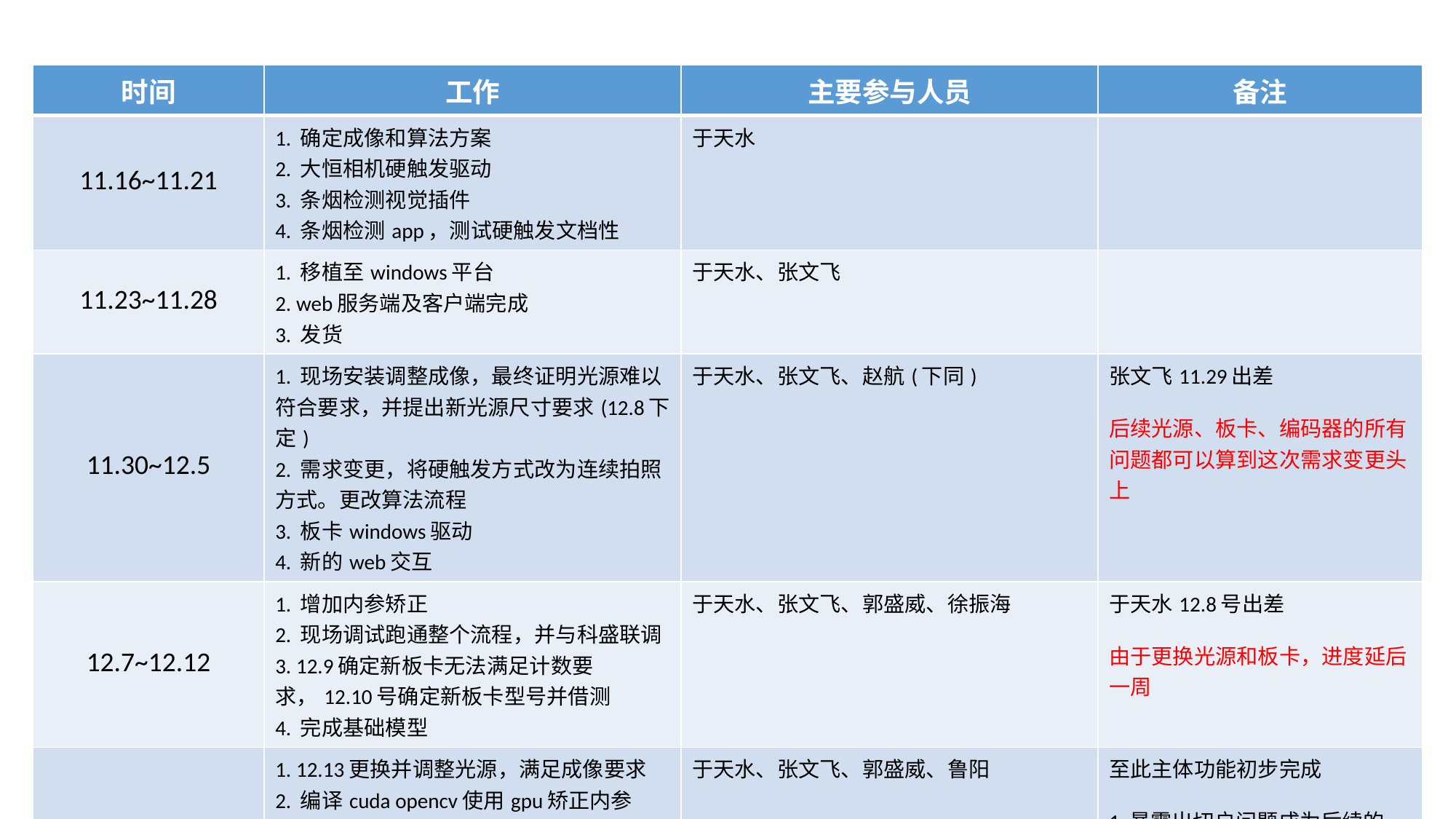

| 时间 | 工作 | 主要参与人员 | 备注 |
| --- | --- | --- | --- |
| 11.16~11.21 | 1. 确定成像和算法方案 2. 大恒相机硬触发驱动 3. 条烟检测视觉插件 4. 条烟检测app，测试硬触发文档性 | 于天水 |  |
| 11.23~11.28 | 1. 移植至windows平台 2. web服务端及客户端完成 3. 发货 | 于天水、张文飞 |  |
| 11.30~12.5 | 1. 现场安装调整成像，最终证明光源难以符合要求，并提出新光源尺寸要求(12.8下定) 2. 需求变更，将硬触发方式改为连续拍照方式。更改算法流程 3. 板卡windows驱动 4. 新的web交互 | 于天水、张文飞、赵航(下同) | 张文飞11.29出差 后续光源、板卡、编码器的所有问题都可以算到这次需求变更头上 |
| 12.7~12.12 | 1. 增加内参矫正 2. 现场调试跑通整个流程，并与科盛联调 3. 12.9确定新板卡无法满足计数要求，12.10号确定新板卡型号并借测 4. 完成基础模型 | 于天水、张文飞、郭盛威、徐振海 | 于天水12.8号出差 由于更换光源和板卡，进度延后一周 |
| 12.13~12.19 | 1. 12.13更换并调整光源，满足成像要求 2. 编译cuda opencv使用gpu矫正内参 3. 12.17更换板卡 4. 更新模型 5. 第一次正式跑单 | 于天水、张文飞、郭盛威、鲁阳 | 至此主体功能初步完成 1.暴露出切户问题成为后续的一个坑 2.光源顶端距传送带位置480mm左右为宜。 |